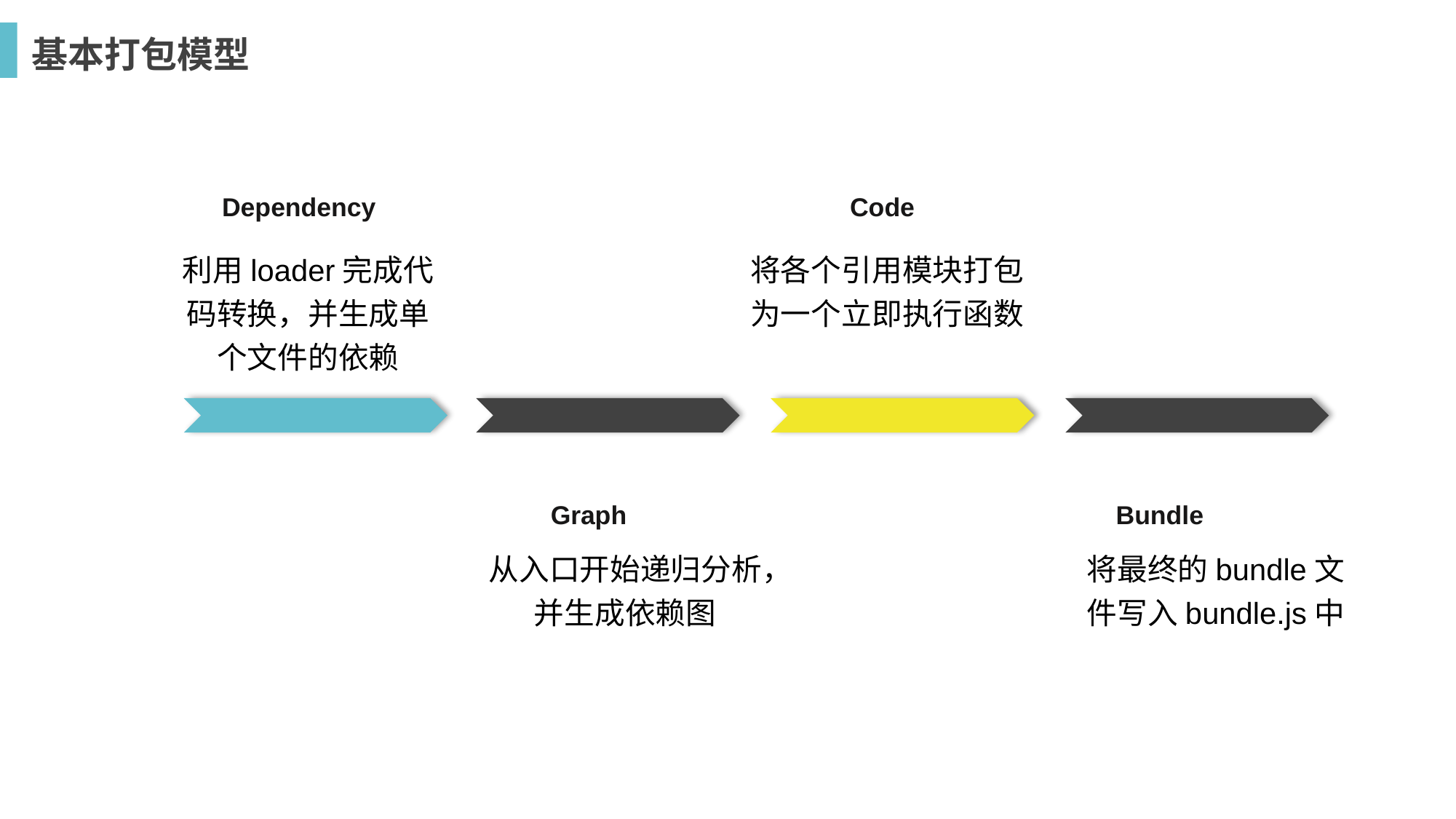

基本打包模型
Dependency
Code
利用loader完成代码转换，并生成单个文件的依赖
将各个引用模块打包为一个立即执行函数

Graph
Bundle
从入口开始递归分析，并生成依赖图
将最终的bundle文件写入bundle.js中